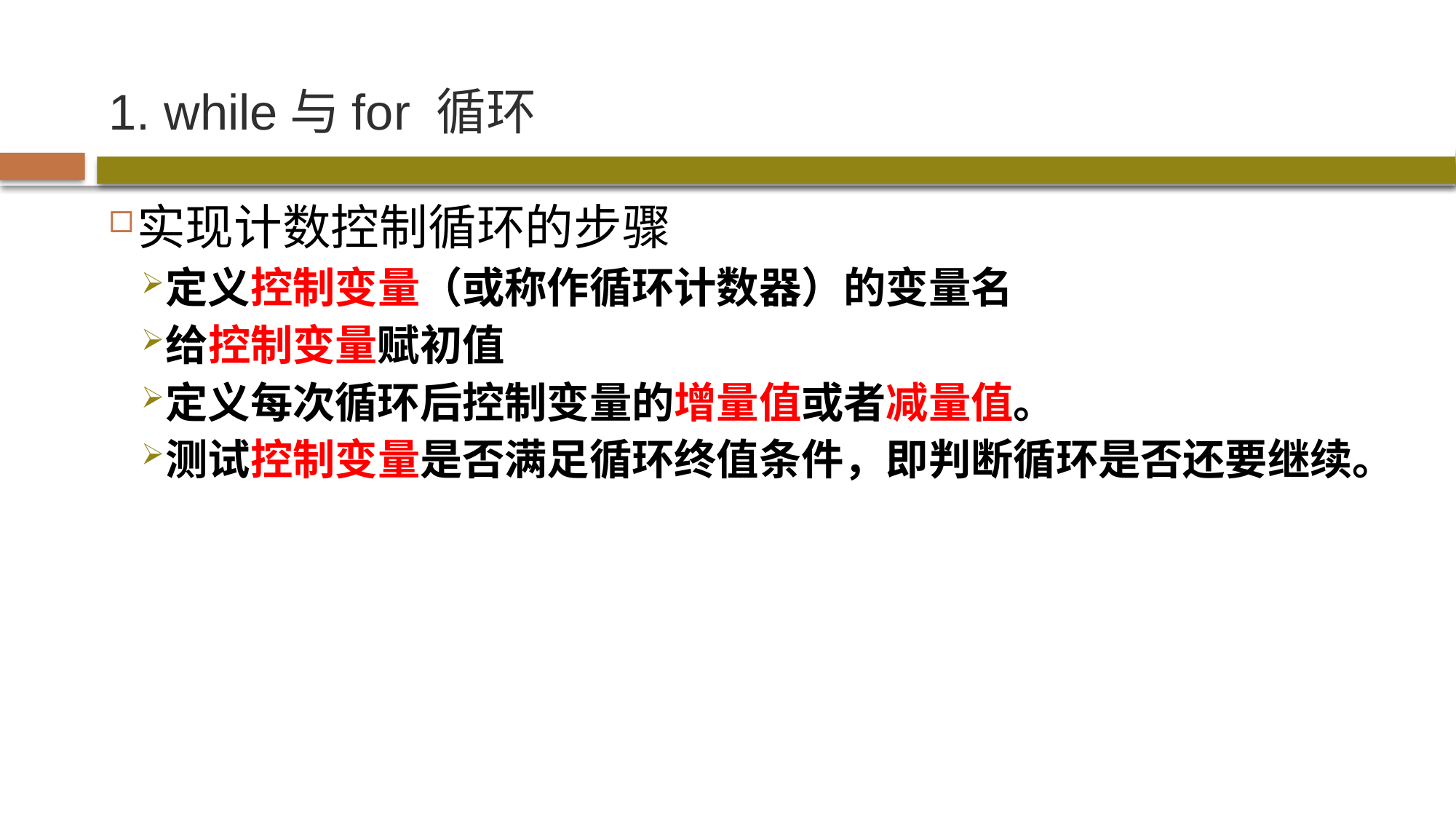

# 1. while与for 循环
实现计数控制循环的步骤
定义控制变量（或称作循环计数器）的变量名
给控制变量赋初值
定义每次循环后控制变量的增量值或者减量值。
测试控制变量是否满足循环终值条件，即判断循环是否还要继续。